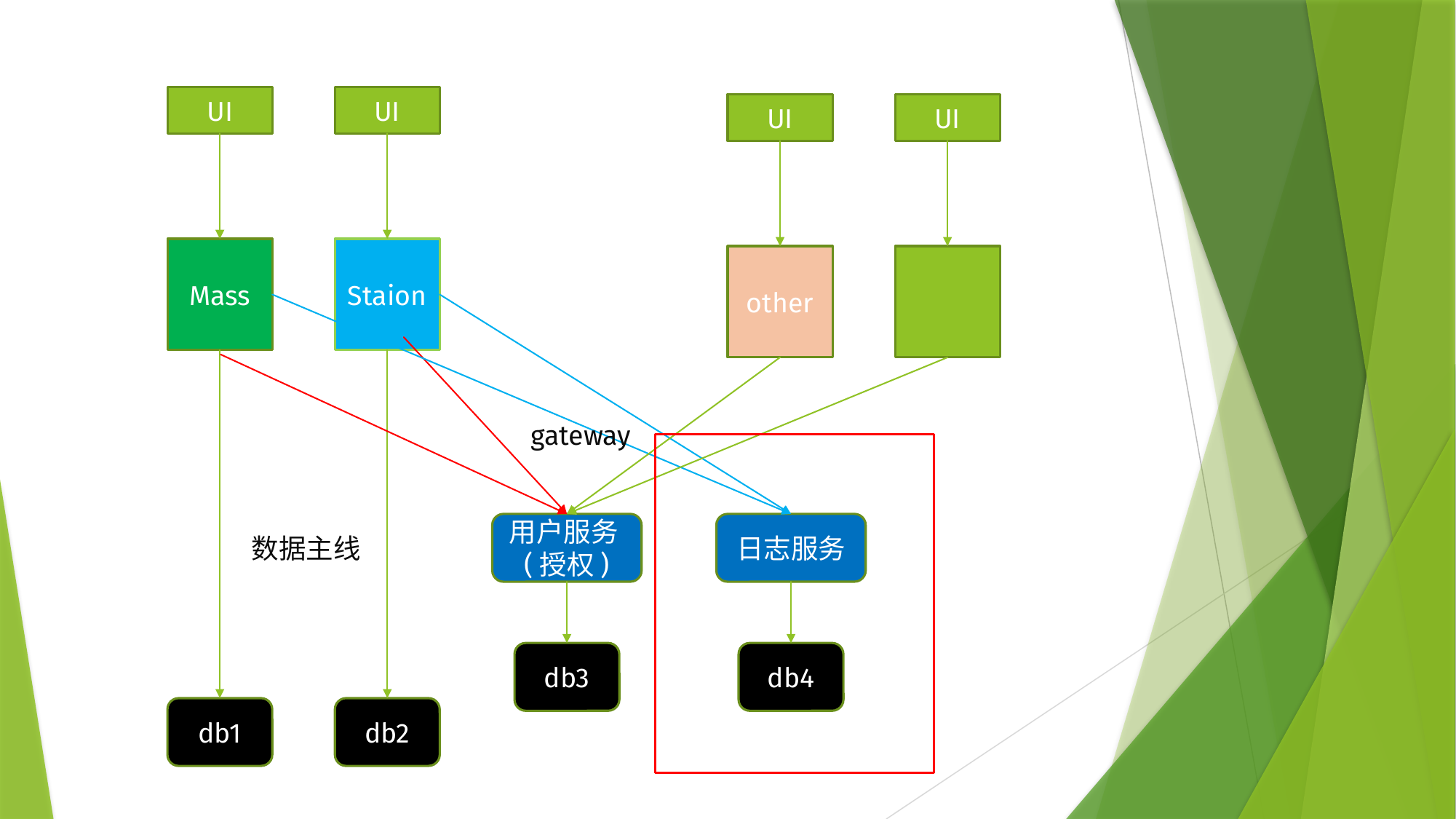

UI
UI
UI
UI
Mass
Staion
other

gateway

日志服务
用户服务(授权)
数据主线
db3
db4
db1
db2